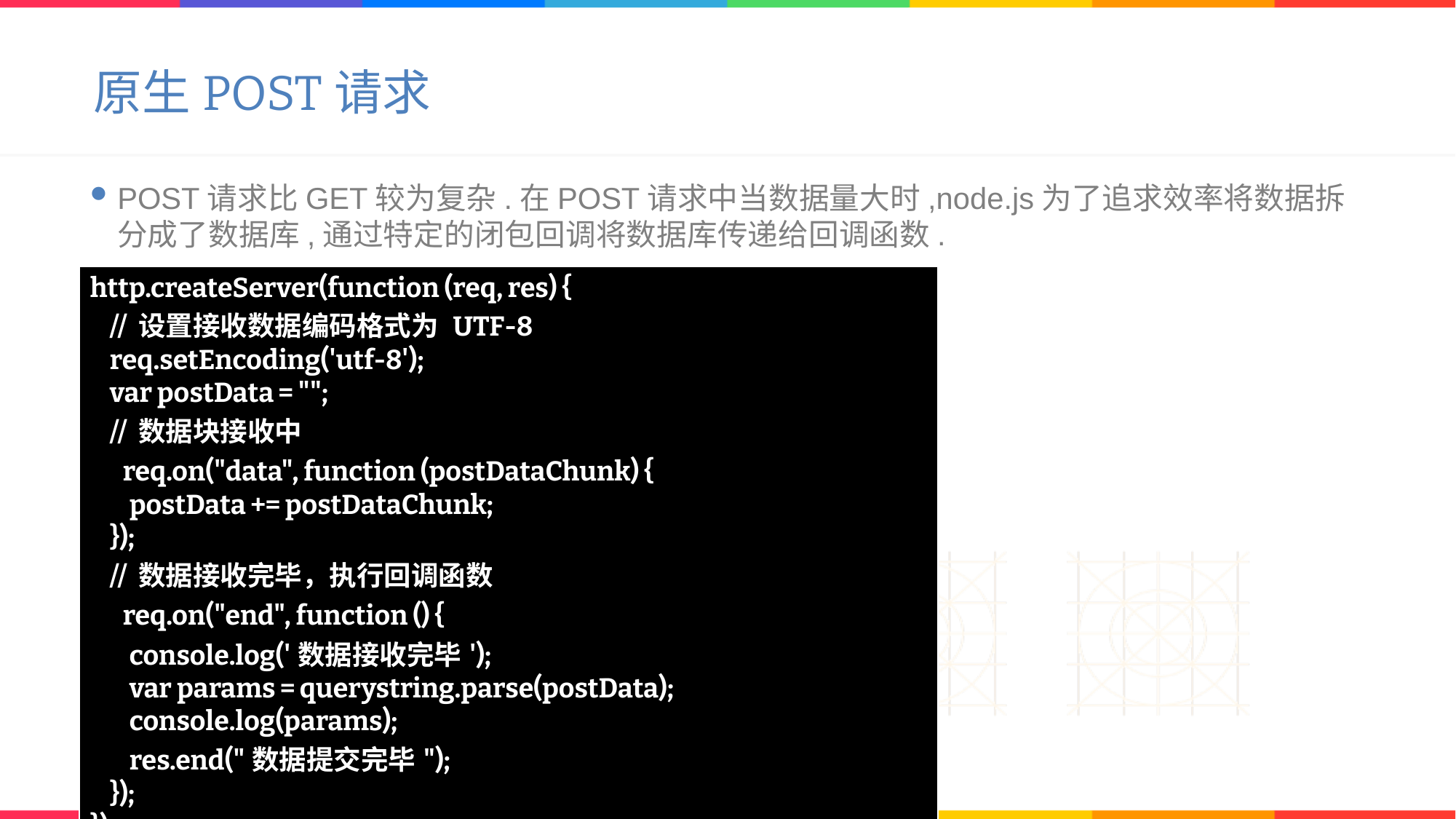

# 原生POST请求
POST请求比GET较为复杂.在POST请求中当数据量大时,node.js为了追求效率将数据拆分成了数据库,通过特定的闭包回调将数据库传递给回调函数.

| http.createServer(function (req, res) { // 设置接收数据编码格式为 UTF-8 req.setEncoding('utf-8'); var postData = ""; // 数据块接收中 req.on("data", function (postDataChunk) { postData += postDataChunk; }); // 数据接收完毕，执行回调函数 req.on("end", function () { console.log('数据接收完毕'); var params = querystring.parse(postData); console.log(params); res.end("数据提交完毕"); }); }); |
| --- |